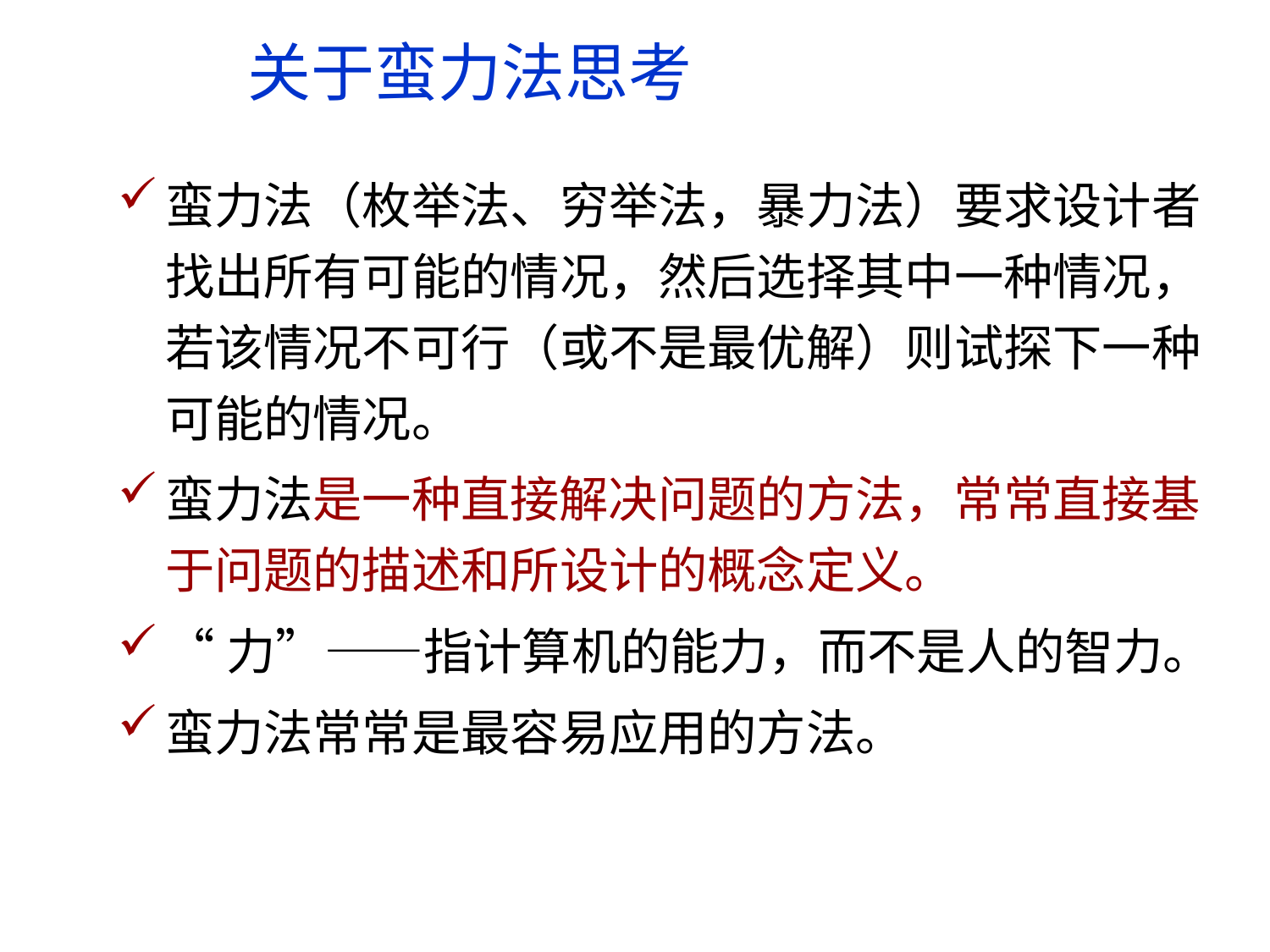

关于蛮力法思考
蛮力法（枚举法、穷举法，暴力法）要求设计者找出所有可能的情况，然后选择其中一种情况，若该情况不可行（或不是最优解）则试探下一种可能的情况。
蛮力法是一种直接解决问题的方法，常常直接基于问题的描述和所设计的概念定义。
“力”——指计算机的能力，而不是人的智力。
蛮力法常常是最容易应用的方法。